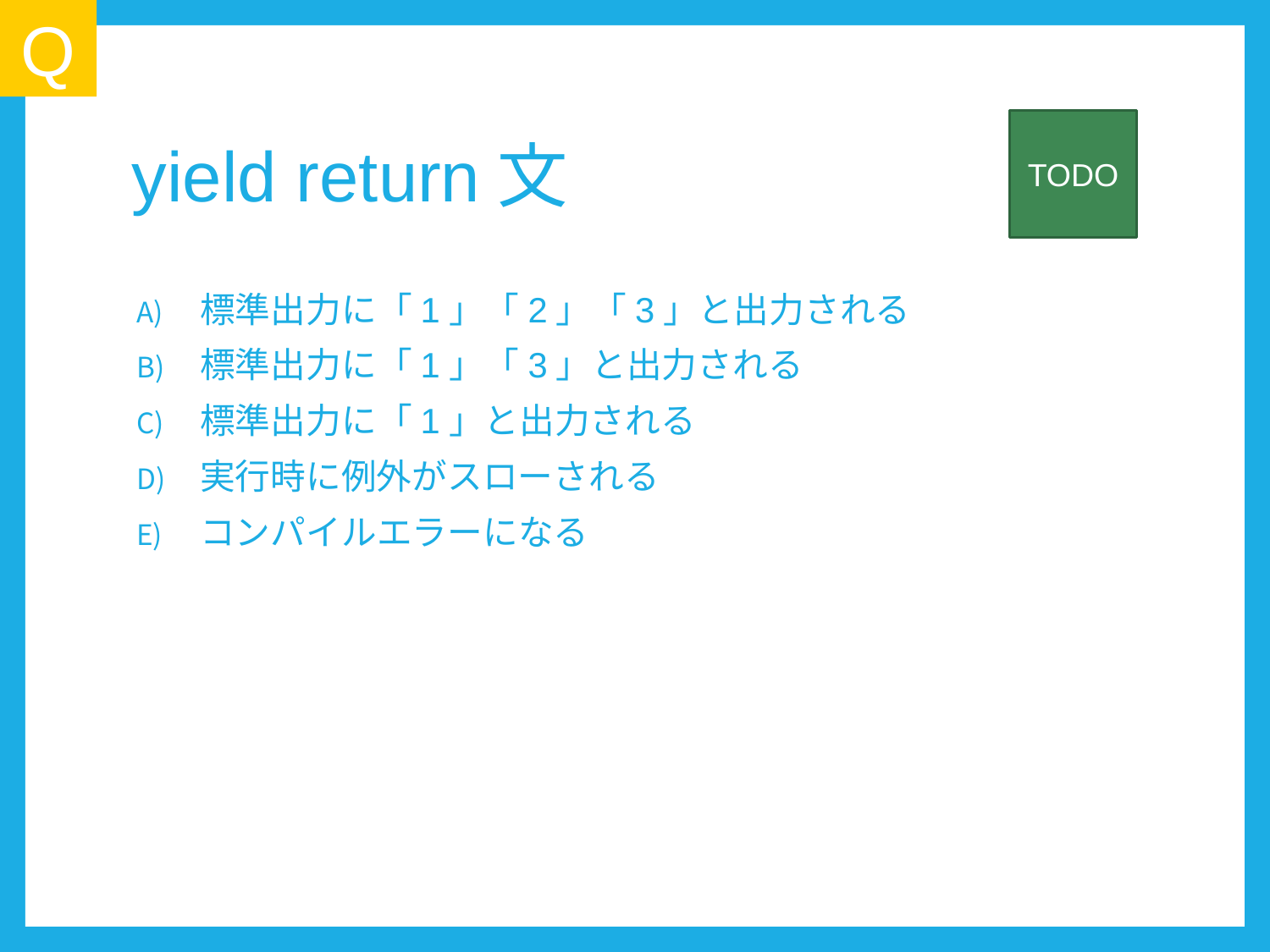

Q
# yield return文
TODO
標準出力に「1」「2」「3」と出力される
標準出力に「1」「3」と出力される
標準出力に「1」と出力される
実行時に例外がスローされる
コンパイルエラーになる